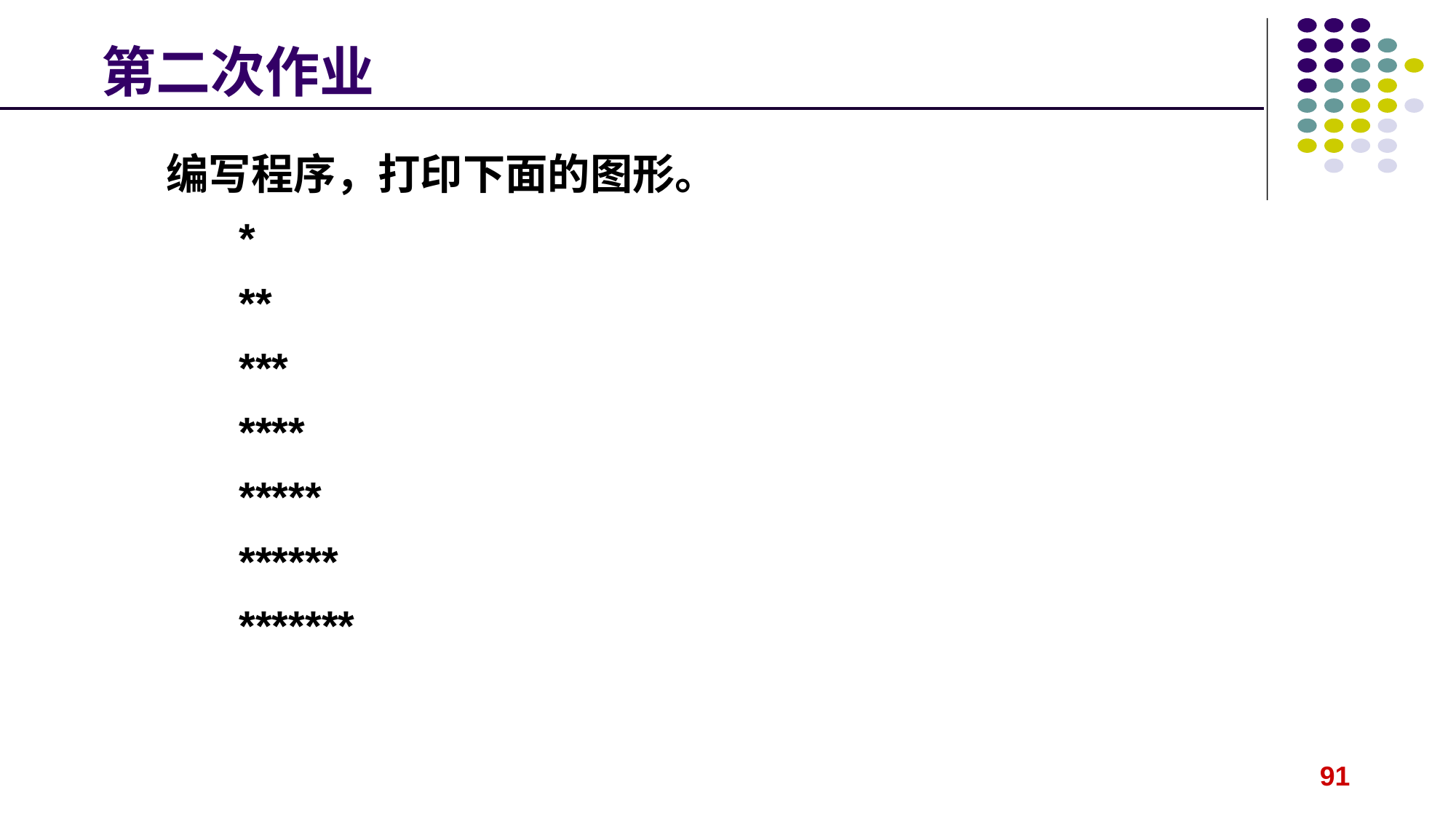

# 第二次作业
编写程序，打印下面的图形。
	*
	**
	***
	****
	*****
	******
	*******